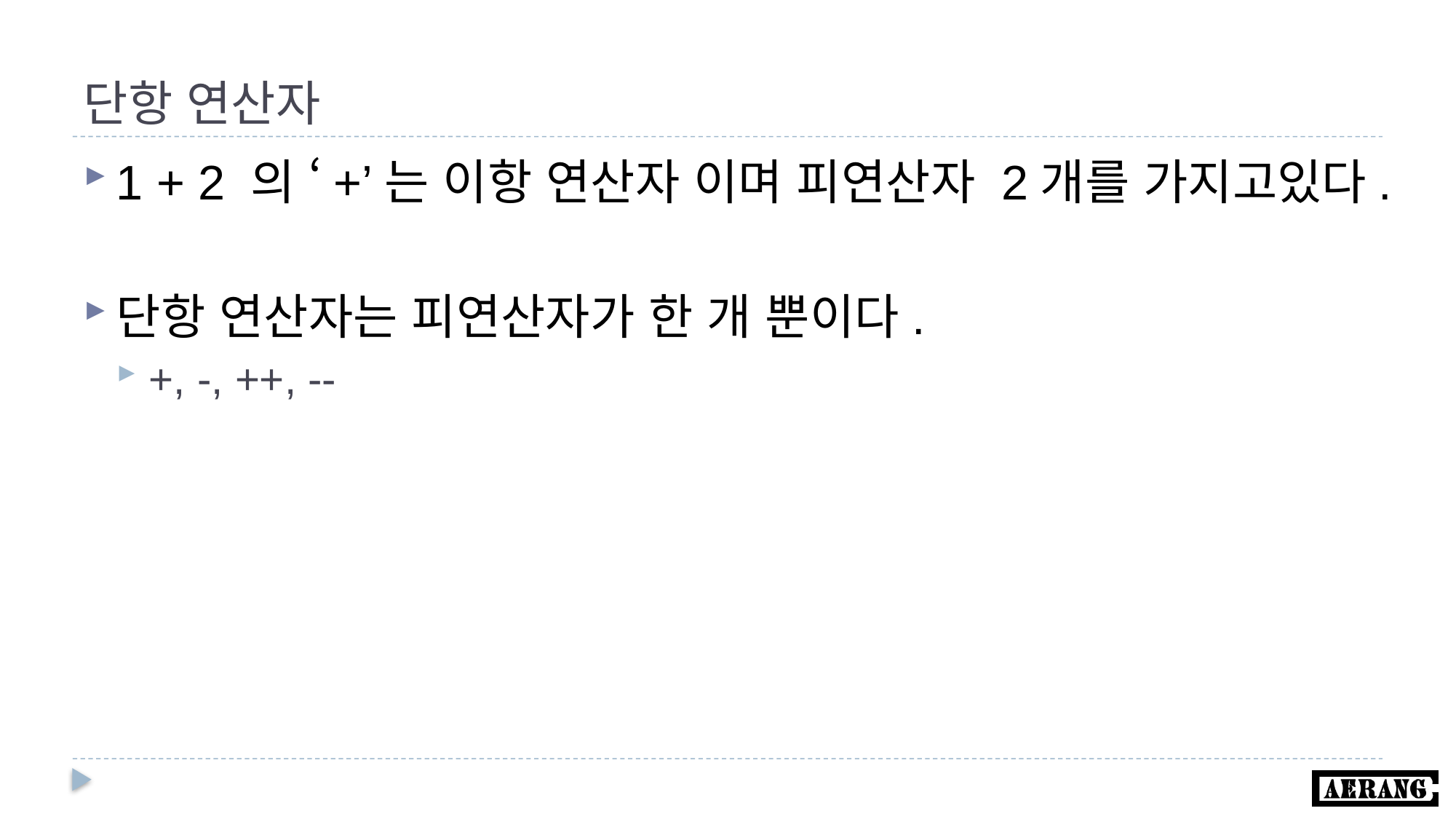

# 단항 연산자
1 + 2 의 ‘+’는 이항 연산자 이며 피연산자 2개를 가지고있다.

단항 연산자는 피연산자가 한 개 뿐이다.
+, -, ++, --